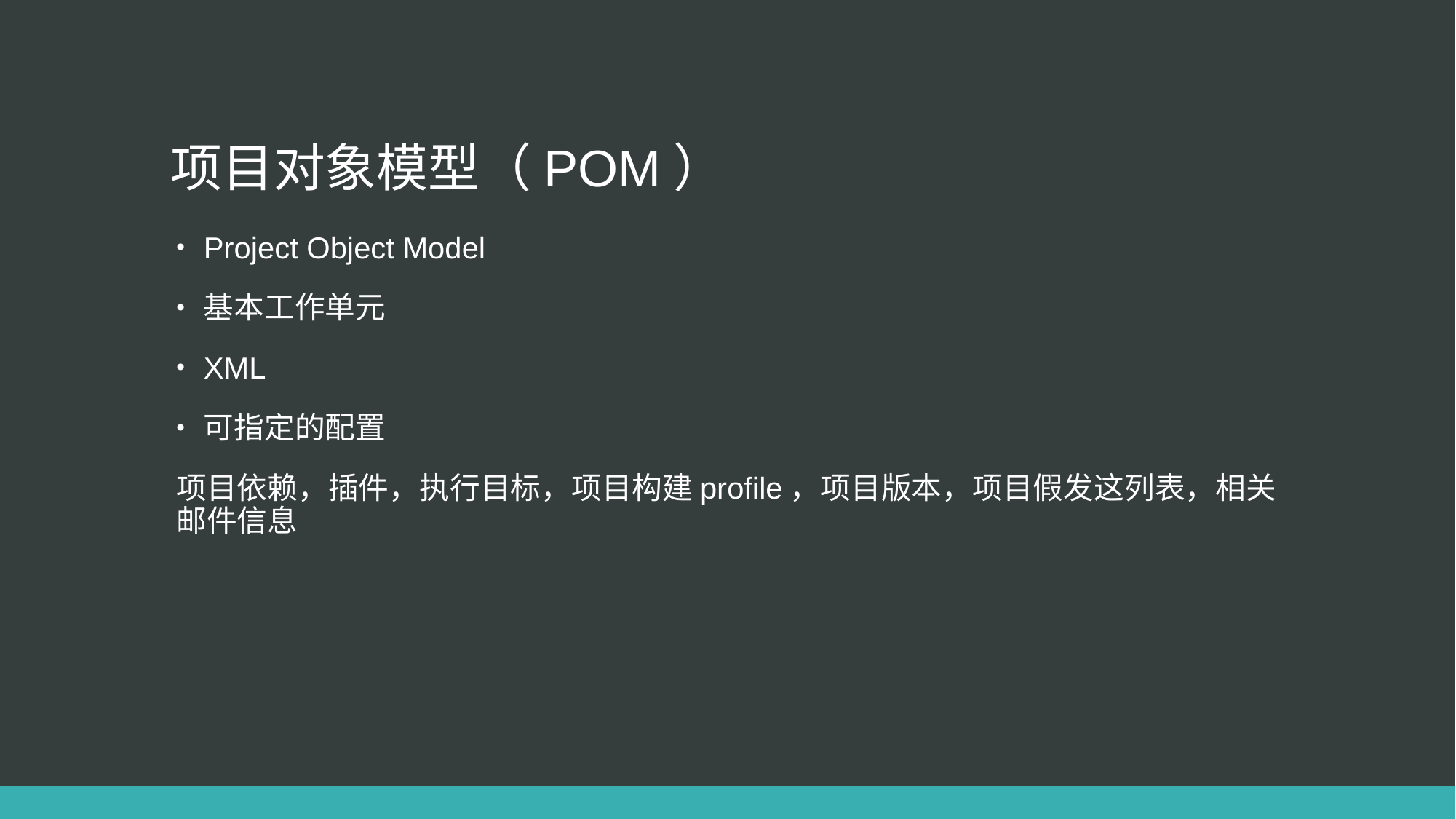

# 项目对象模型（POM）
Project Object Model
基本工作单元
XML
可指定的配置
项目依赖，插件，执行目标，项目构建profile，项目版本，项目假发这列表，相关邮件信息